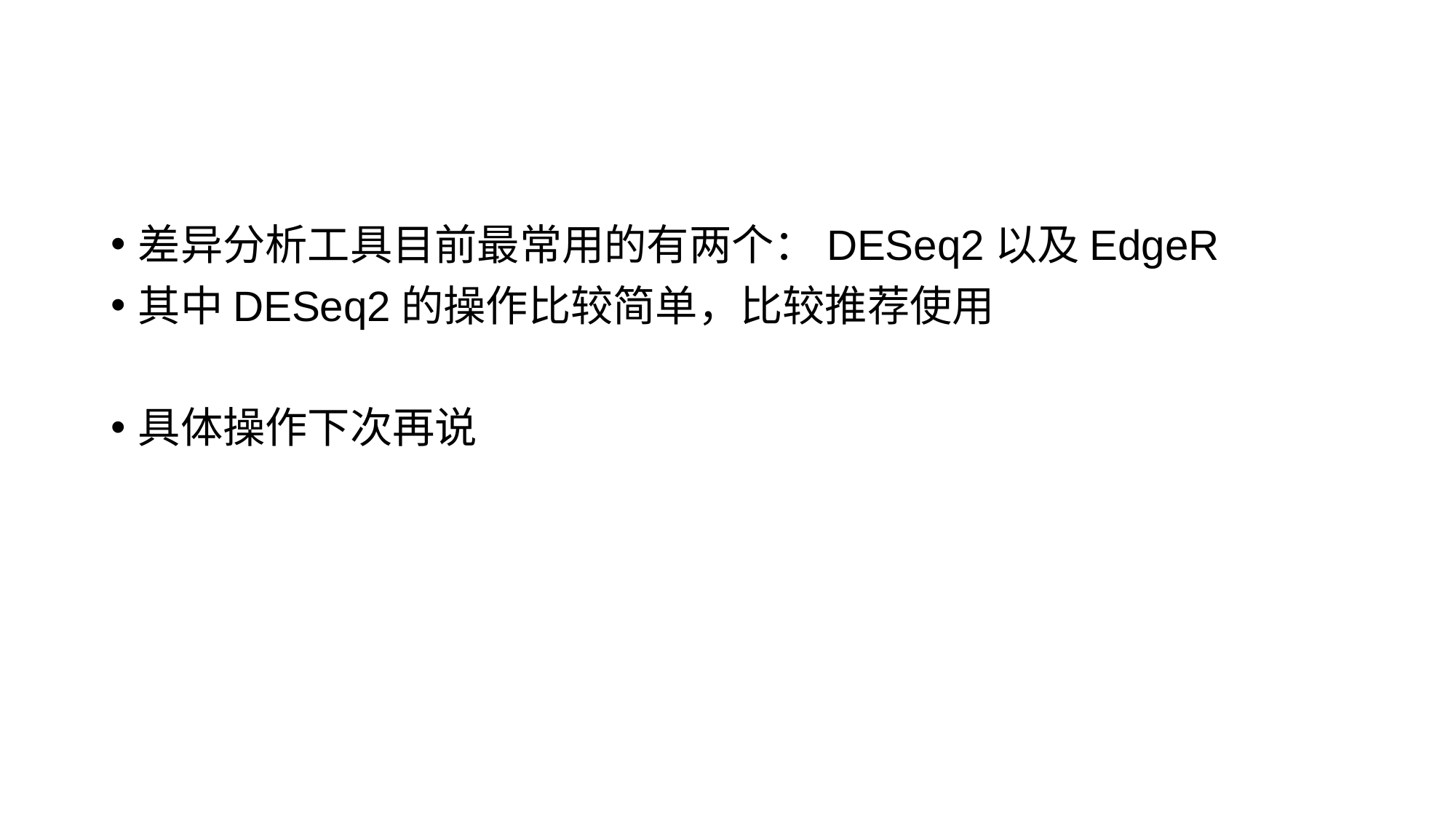

#
差异分析工具目前最常用的有两个：DESeq2以及EdgeR
其中DESeq2的操作比较简单，比较推荐使用

具体操作下次再说